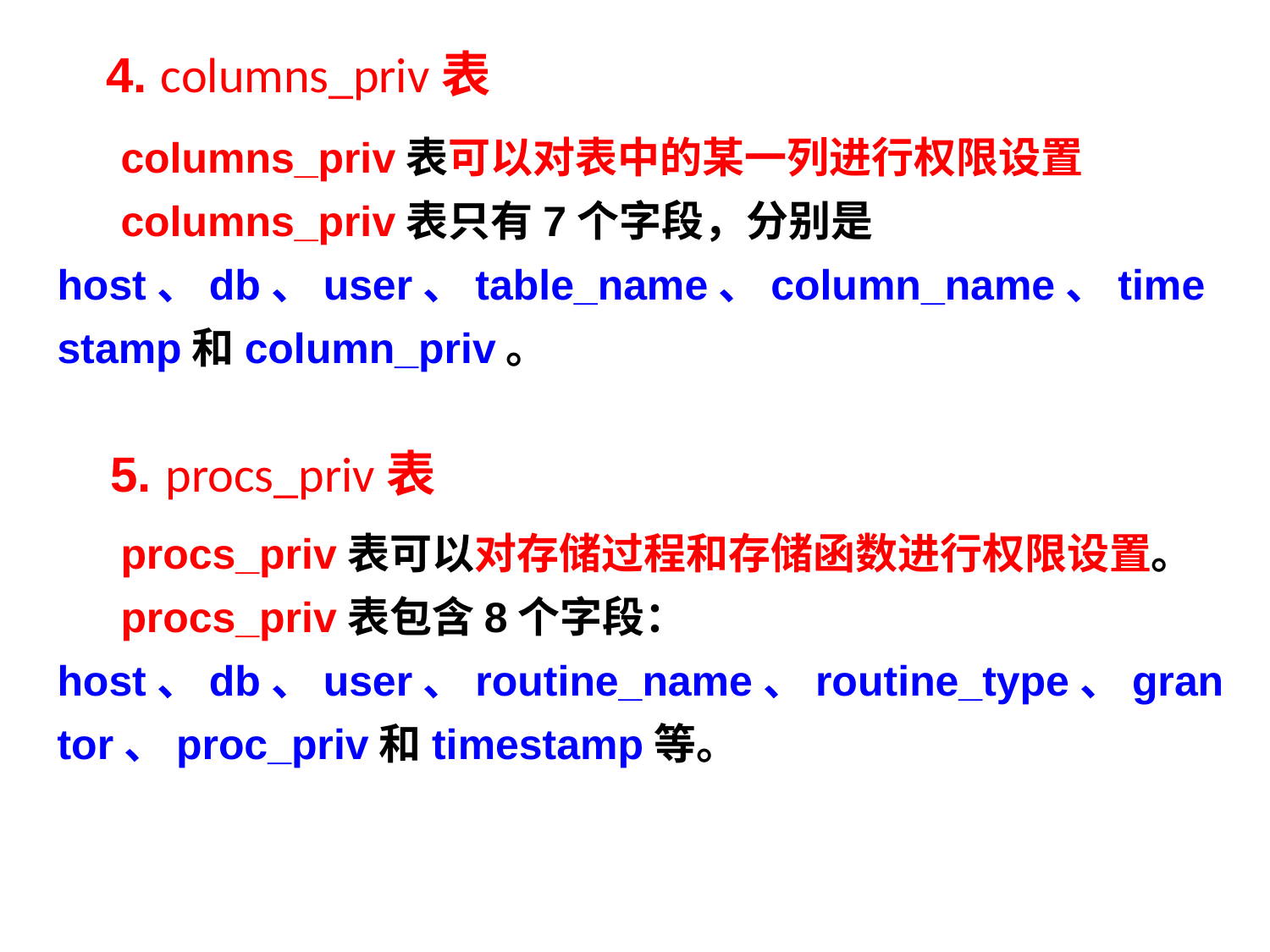

4. columns_priv表
columns_priv表可以对表中的某一列进行权限设置
columns_priv表只有7个字段，分别是host、db、user、table_name、column_name、timestamp和column_priv。
5. procs_priv表
procs_priv表可以对存储过程和存储函数进行权限设置。
procs_priv表包含8个字段：host、db、user、routine_name、routine_type、grantor、proc_priv和timestamp等。